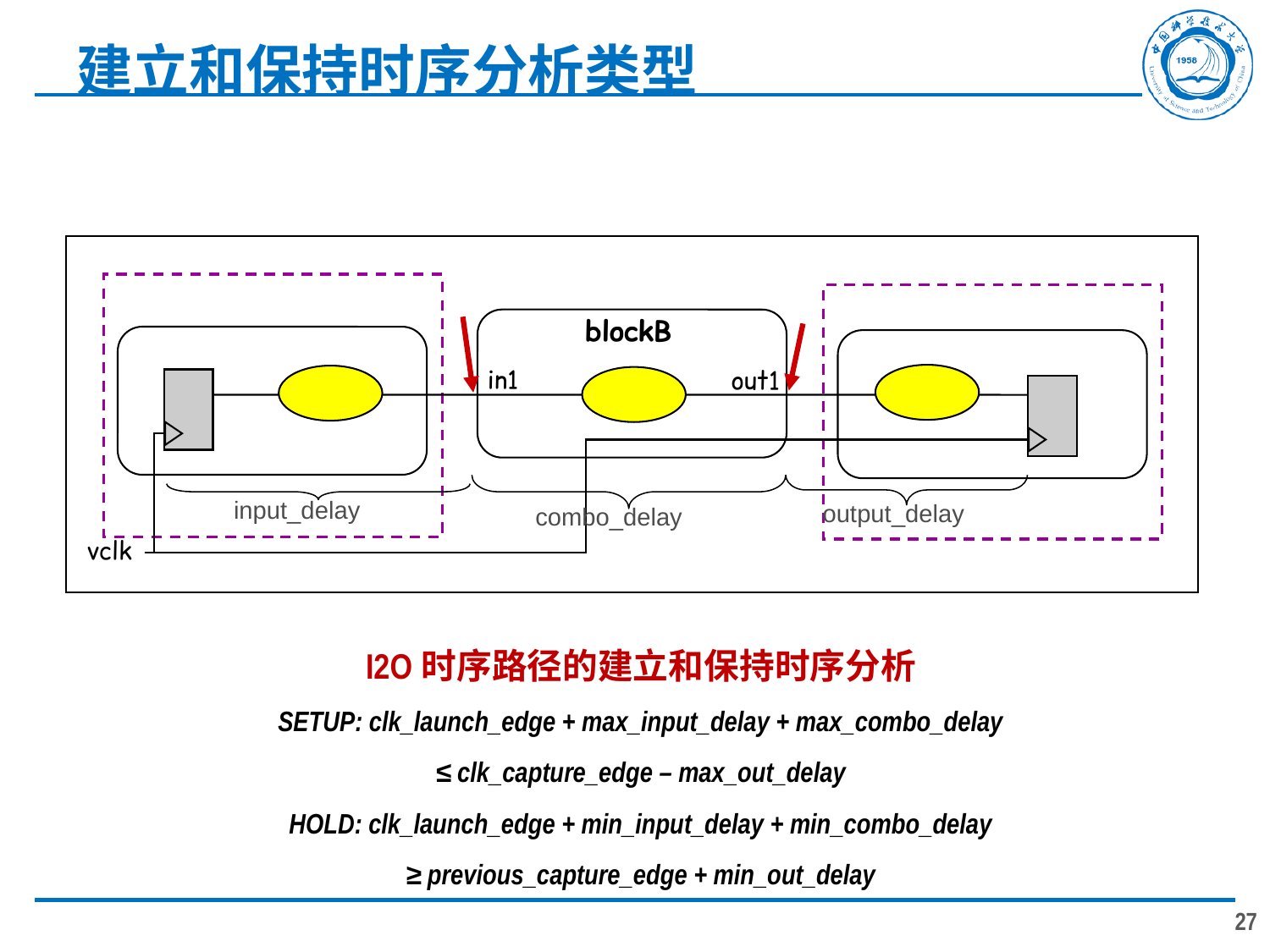

# 建立和保持时序分析类型

blockB

in1
out1

input_delay
output_delay
combo_delay
vclk
I2O时序路径的建立和保持时序分析
SETUP: clk_launch_edge + max_input_delay + max_combo_delay
≤ clk_capture_edge – max_out_delay
HOLD: clk_launch_edge + min_input_delay + min_combo_delay
≥ previous_capture_edge + min_out_delay
27